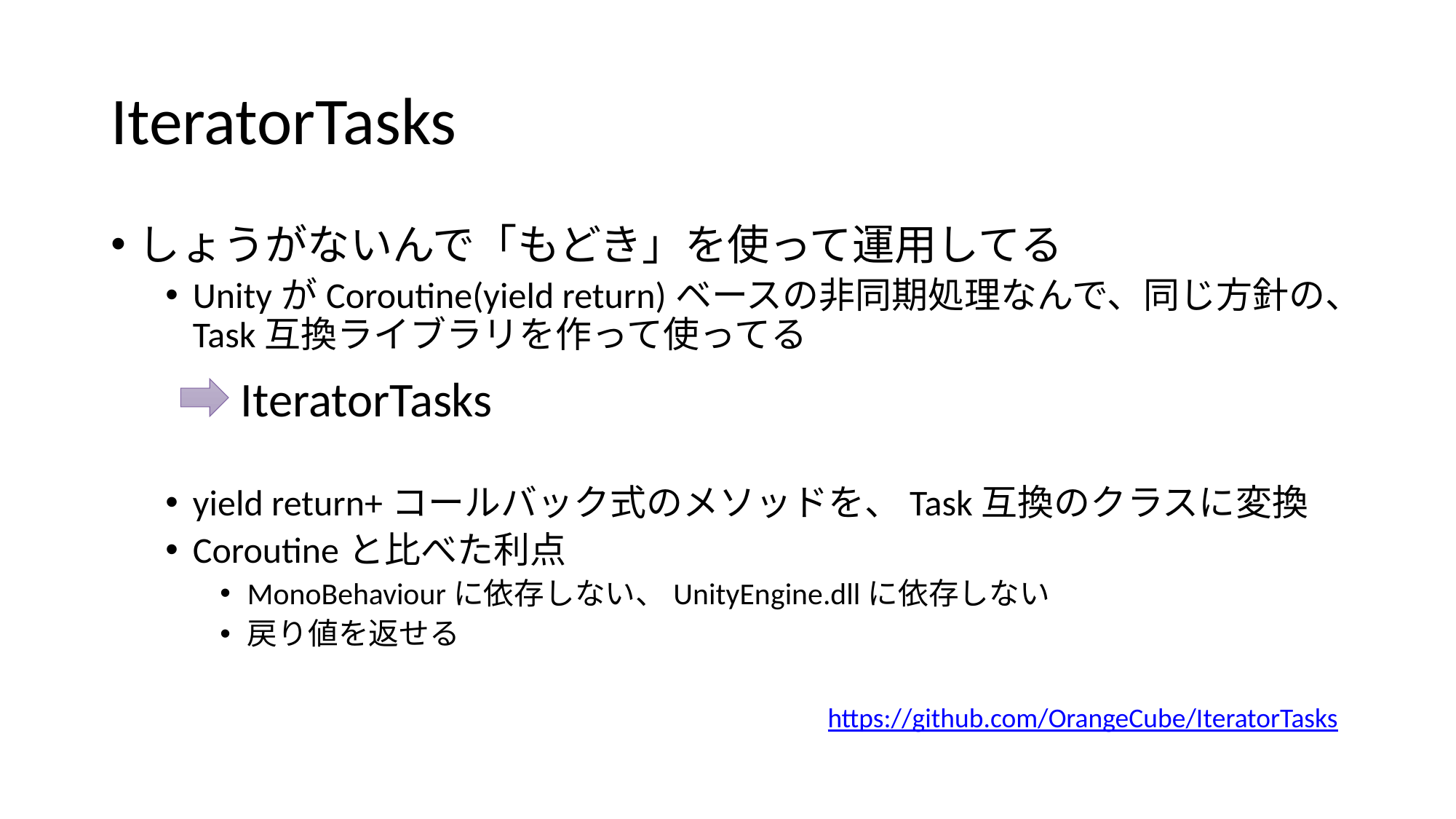

# IteratorTasks
しょうがないんで「もどき」を使って運用してる
UnityがCoroutine(yield return)ベースの非同期処理なんで、同じ方針の、Task互換ライブラリを作って使ってる

yield return+コールバック式のメソッドを、Task互換のクラスに変換
Coroutineと比べた利点
MonoBehaviourに依存しない、UnityEngine.dllに依存しない
戻り値を返せる
IteratorTasks

https://github.com/OrangeCube/IteratorTasks